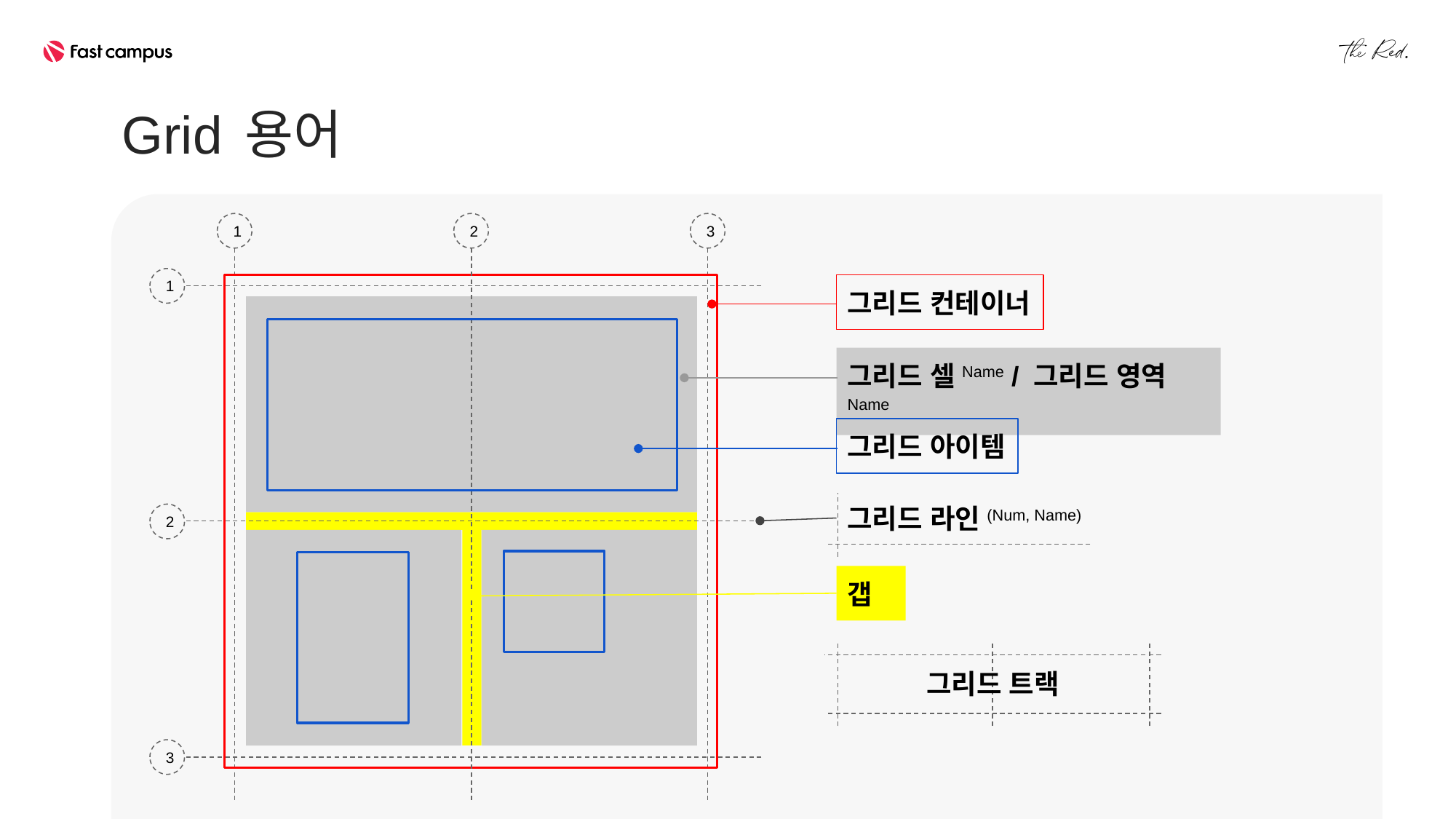

Grid 용어
1
2
3
1

그리드 컨테이너

그리드 셀Name / 그리드 영역Name
그리드 아이템
그리드 라인(Num, Name)
2

갭

그리드 트랙
3